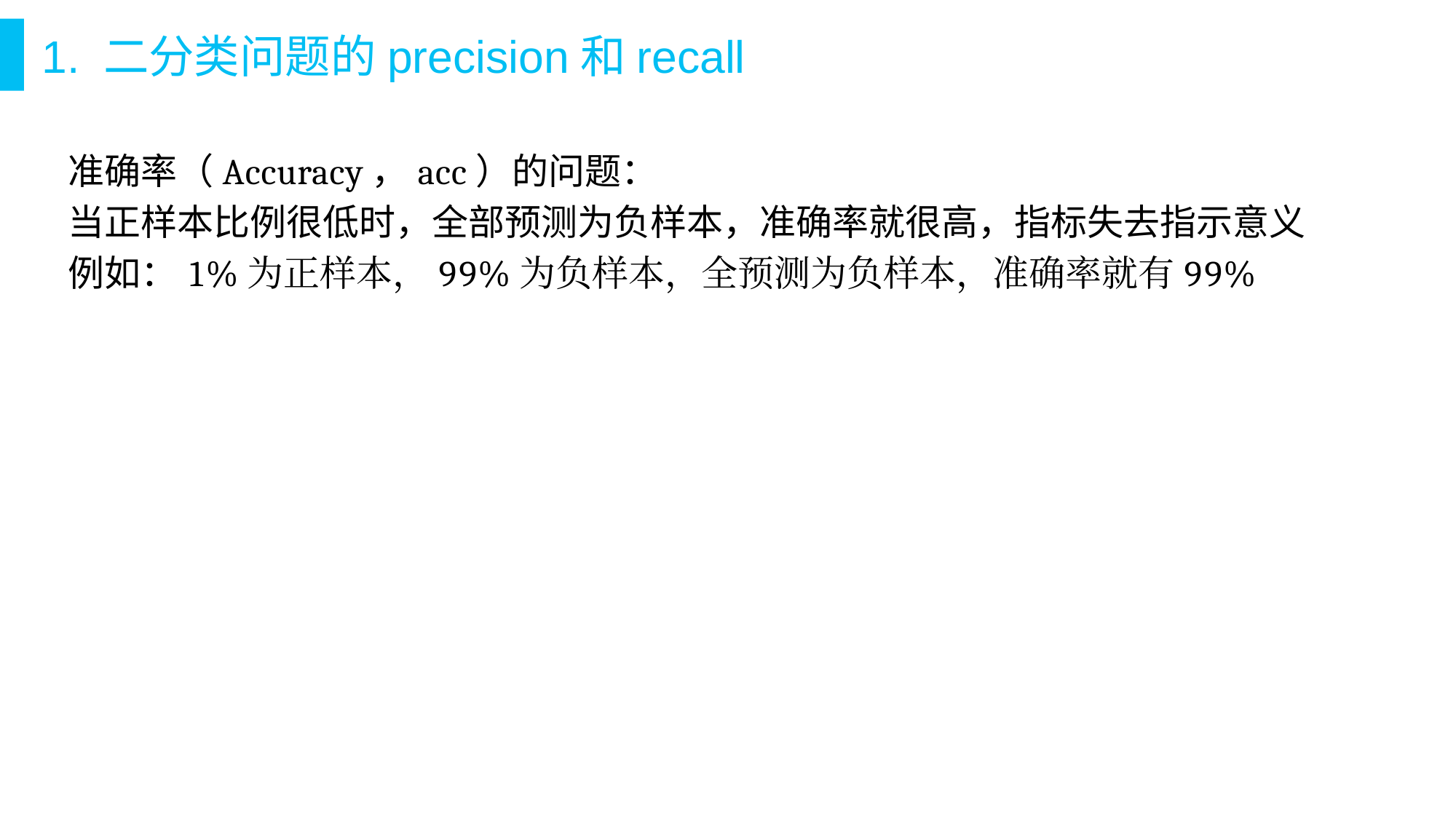

# 1. 二分类问题的precision和recall
准确率（Accuracy，acc）的问题：
当正样本比例很低时，全部预测为负样本，准确率就很高，指标失去指示意义
例如：1%为正样本，99%为负样本，全预测为负样本，准确率就有99%